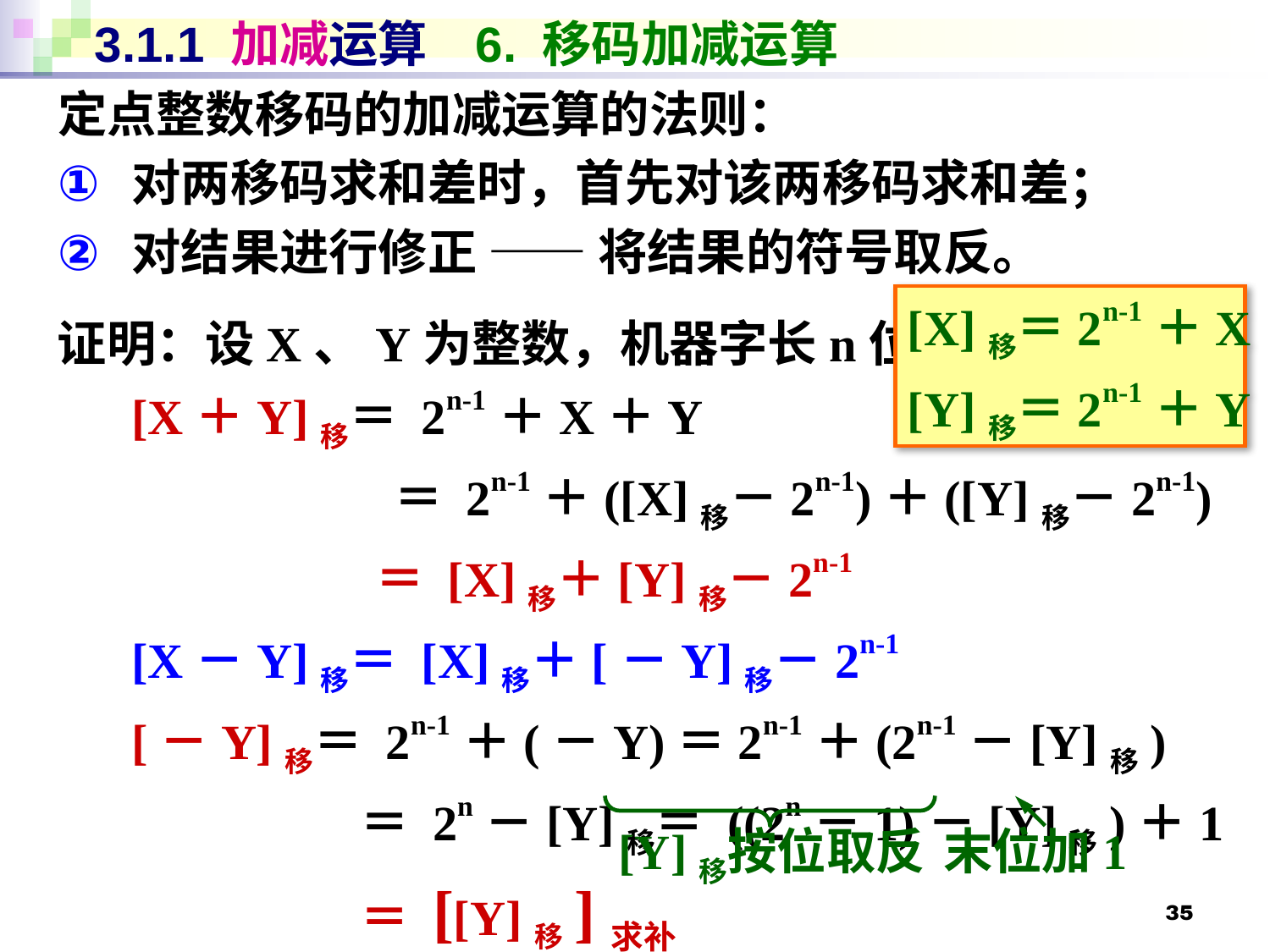

# 3.1.1 加减运算	6. 移码加减运算
定点整数移码的加减运算的法则：
对两移码求和差时，首先对该两移码求和差；
对结果进行修正 —— 将结果的符号取反。
[X]移＝2n-1＋X
[Y]移＝2n-1＋Y
证明：设X、Y为整数，机器字长n位。
	[X＋Y]移＝ 2n-1＋X＋Y
		           ＝ 2n-1＋([X]移－2n-1)＋([Y]移－2n-1)
		                ＝ [X]移＋[Y]移－2n-1
	[X－Y]移＝ [X]移＋[－Y]移－2n-1
	[－Y]移＝ 2n-1＋(－Y)＝2n-1＋(2n-1－[Y]移)
		        ＝ 2n－[Y]移＝ ((2n－1)－[Y]移)＋1
		        ＝ [[Y]移]求补

[Y]移按位取反
末位加1
35